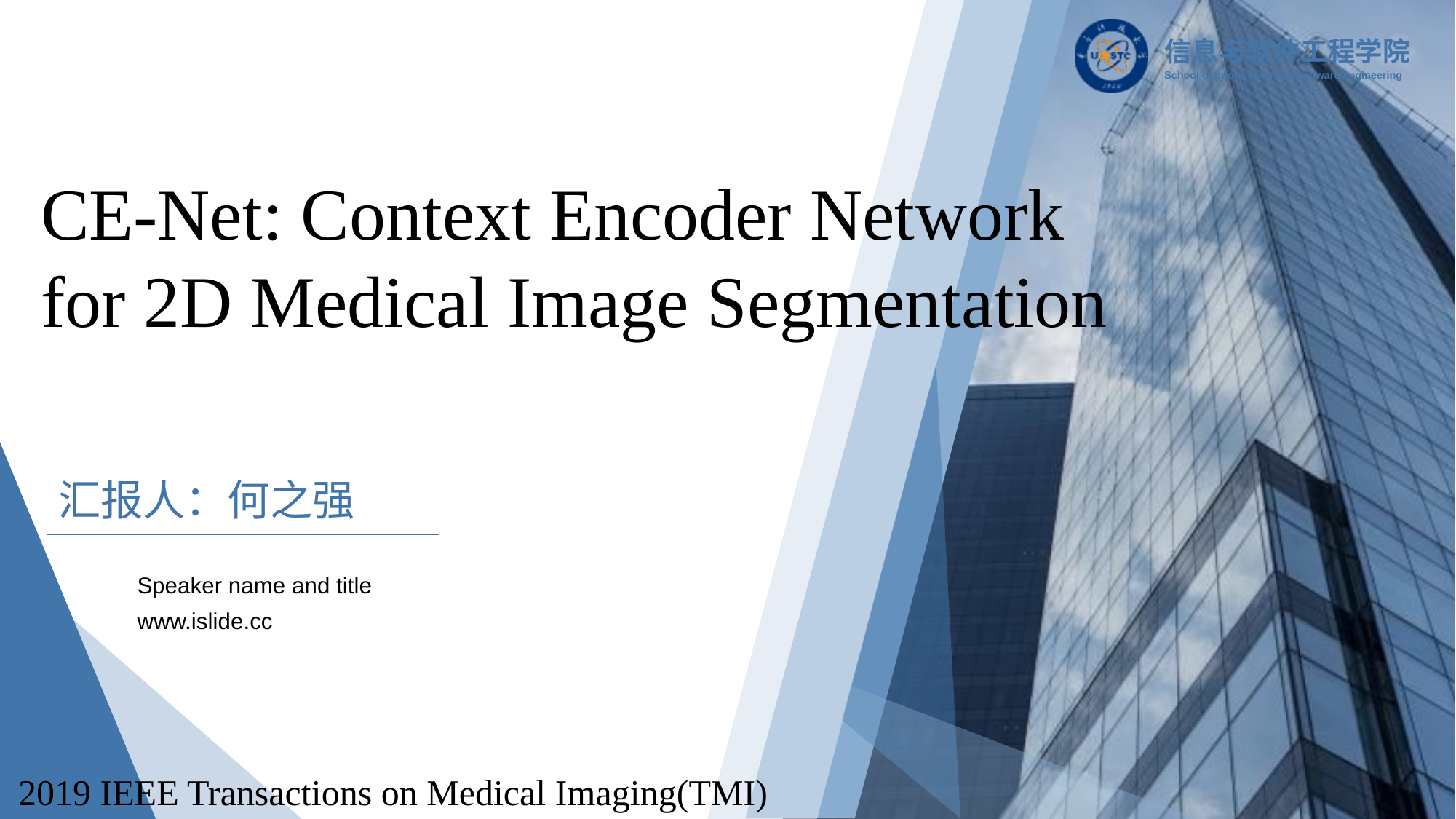

CE-Net: Context Encoder Network for 2D Medical Image Segmentation
汇报人：何之强
Speaker name and title
www.islide.cc
 2019 IEEE Transactions on Medical Imaging(TMI)